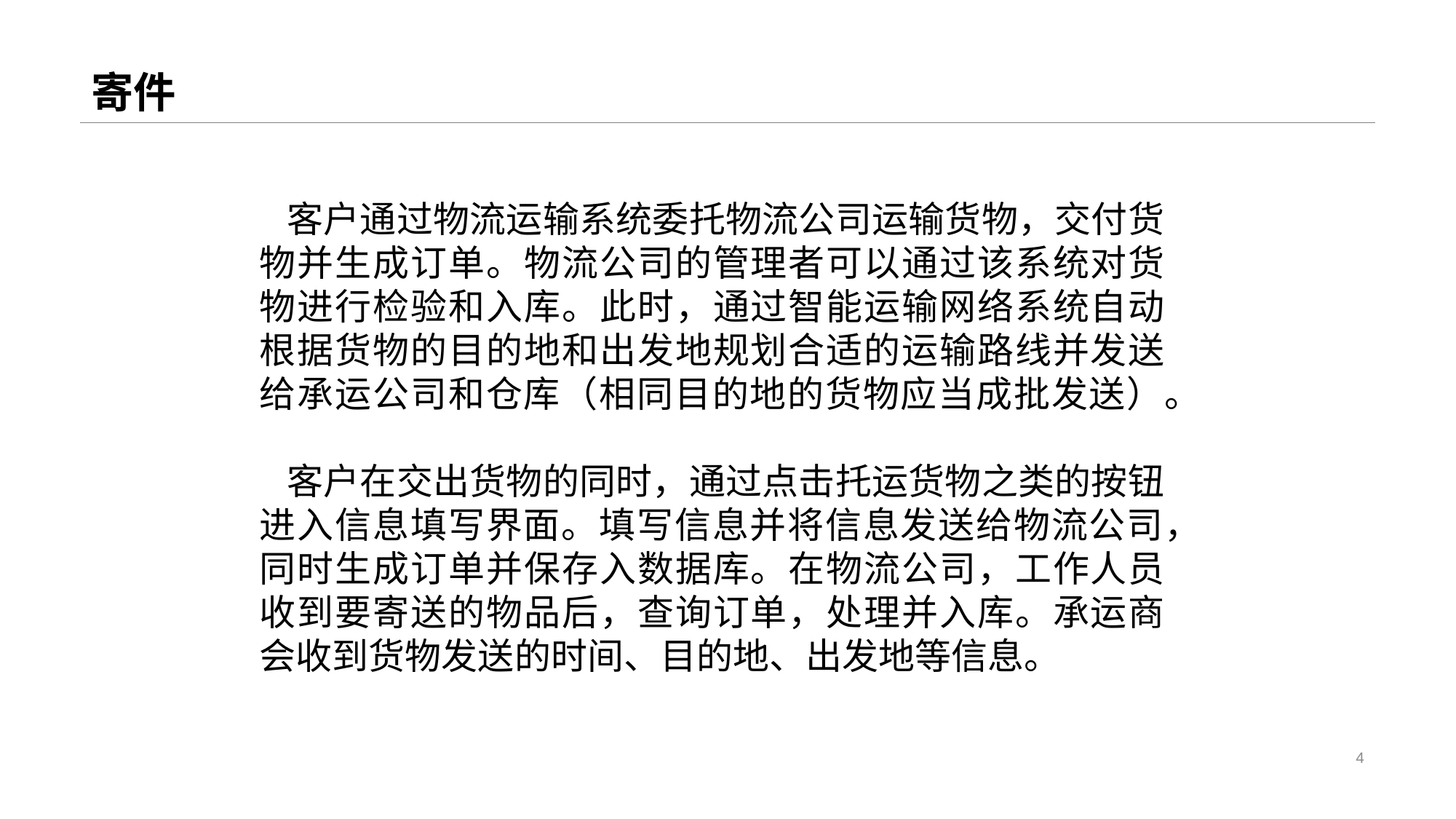

# 寄件

客户通过物流运输系统委托物流公司运输货物，交付货物并生成订单。物流公司的管理者可以通过该系统对货物进行检验和入库。此时，通过智能运输网络系统自动根据货物的目的地和出发地规划合适的运输路线并发送给承运公司和仓库（相同目的地的货物应当成批发送）。

客户在交出货物的同时，通过点击托运货物之类的按钮进入信息填写界面。填写信息并将信息发送给物流公司，同时生成订单并保存入数据库。在物流公司，工作人员收到要寄送的物品后，查询订单，处理并入库。承运商会收到货物发送的时间、目的地、出发地等信息。

4